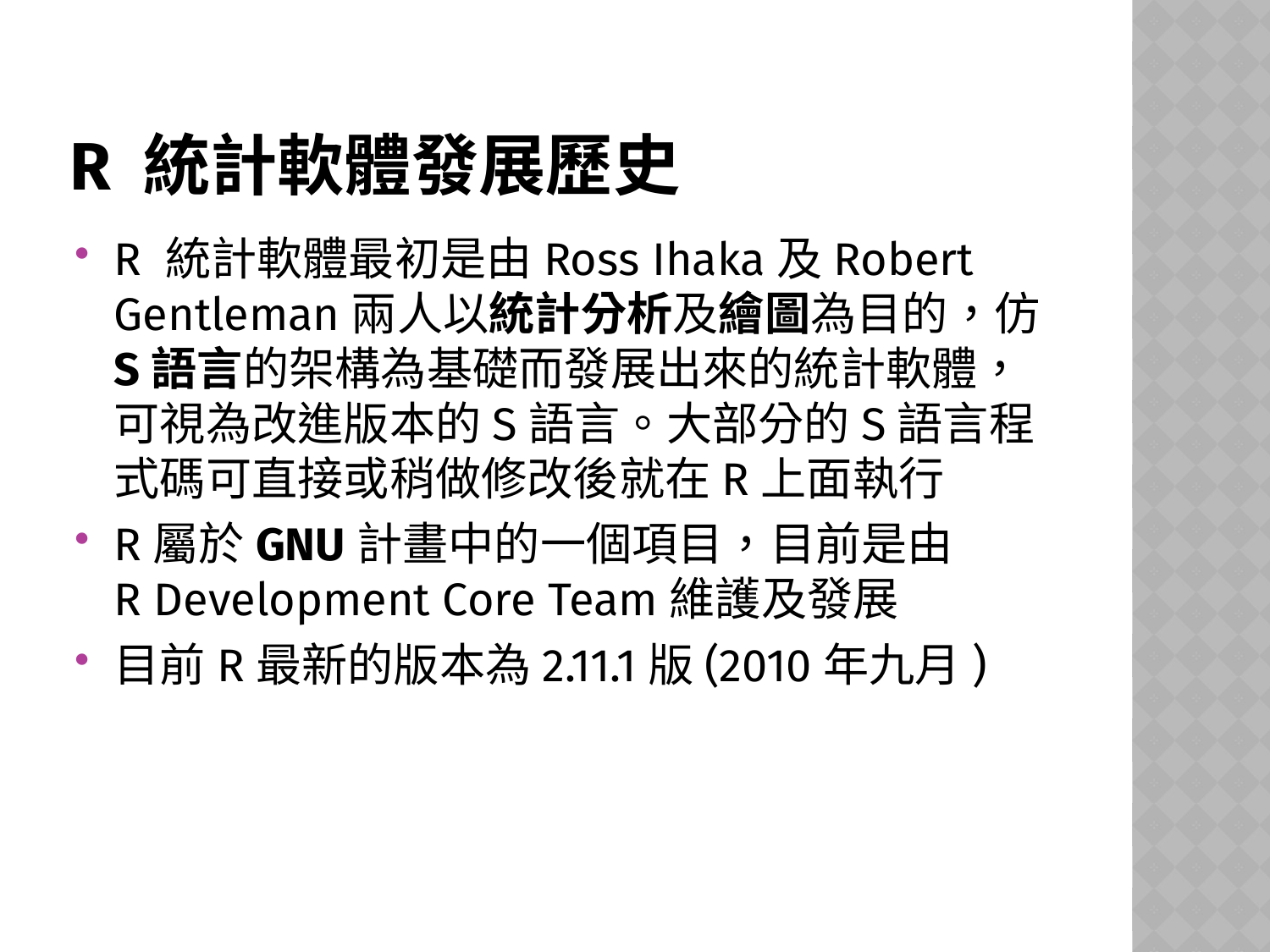

# R 統計軟體發展歷史
R 統計軟體最初是由Ross Ihaka及Robert Gentleman兩人以統計分析及繪圖為目的，仿S語言的架構為基礎而發展出來的統計軟體，可視為改進版本的S語言。大部分的S語言程式碼可直接或稍做修改後就在R上面執行
R屬於GNU計畫中的一個項目，目前是由        R Development Core Team維護及發展
目前R最新的版本為2.11.1版(2010年九月)